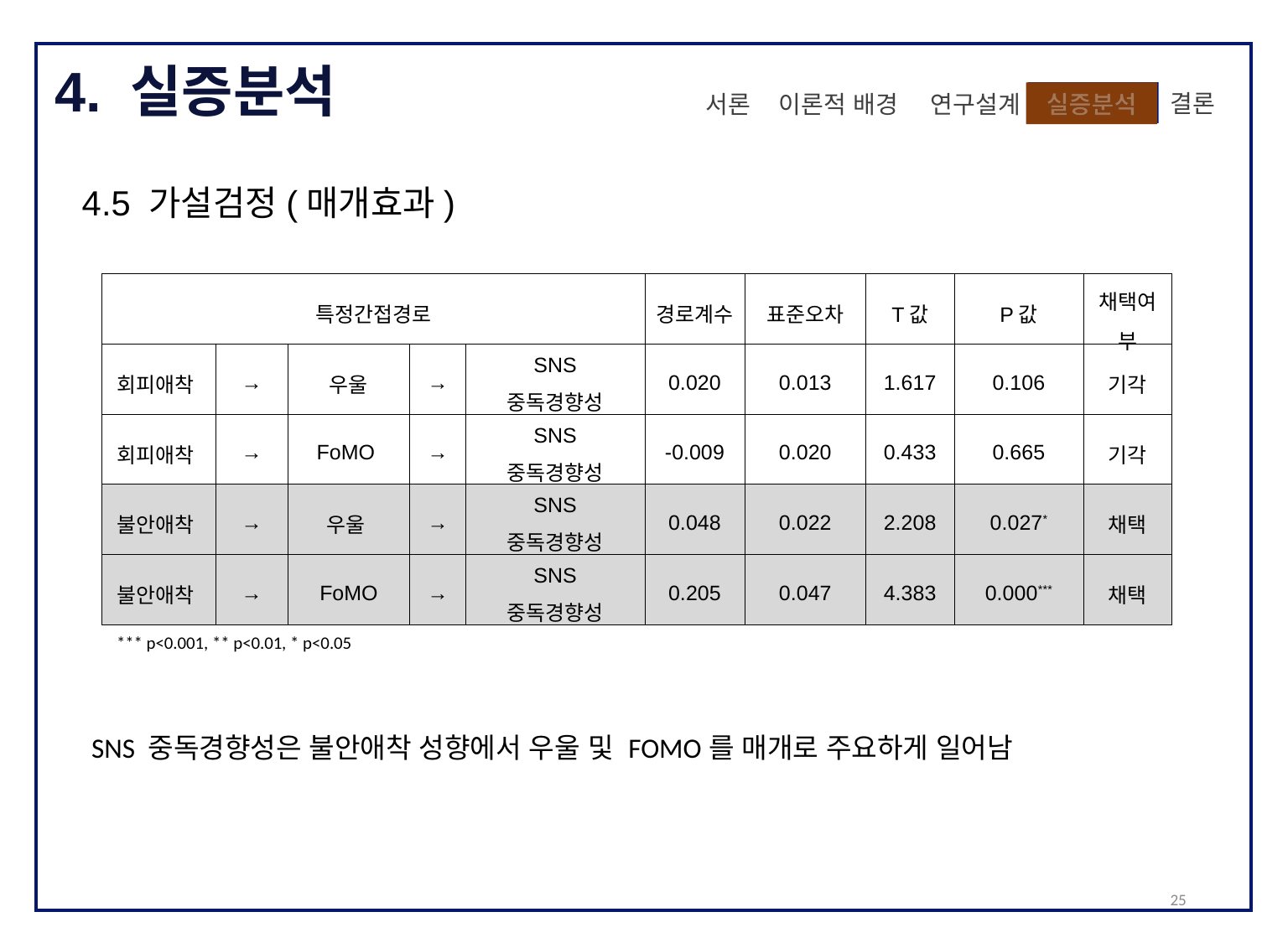

4. 실증분석

 결론
이론적 배경
실증분석
 연구설계
서론
4.5 가설검정(매개효과)
| 특정간접경로 |  |  |  |  | 경로계수 | 표준오차 | T값 | P값 | 채택여부 |
| --- | --- | --- | --- | --- | --- | --- | --- | --- | --- |
| 회피애착 | → | 우울 | → | SNS 중독경향성 | 0.020 | 0.013 | 1.617 | 0.106 | 기각 |
| 회피애착 | → | FoMO | → | SNS 중독경향성 | -0.009 | 0.020 | 0.433 | 0.665 | 기각 |
| 불안애착 | → | 우울 | → | SNS 중독경향성 | 0.048 | 0.022 | 2.208 | 0.027\* | 채택 |
| 불안애착 | → | FoMO | → | SNS 중독경향성 | 0.205 | 0.047 | 4.383 | 0.000\*\*\* | 채택 |
*** p<0.001, ** p<0.01, * p<0.05
SNS 중독경향성은 불안애착 성향에서 우울 및 FOMO를 매개로 주요하게 일어남
25